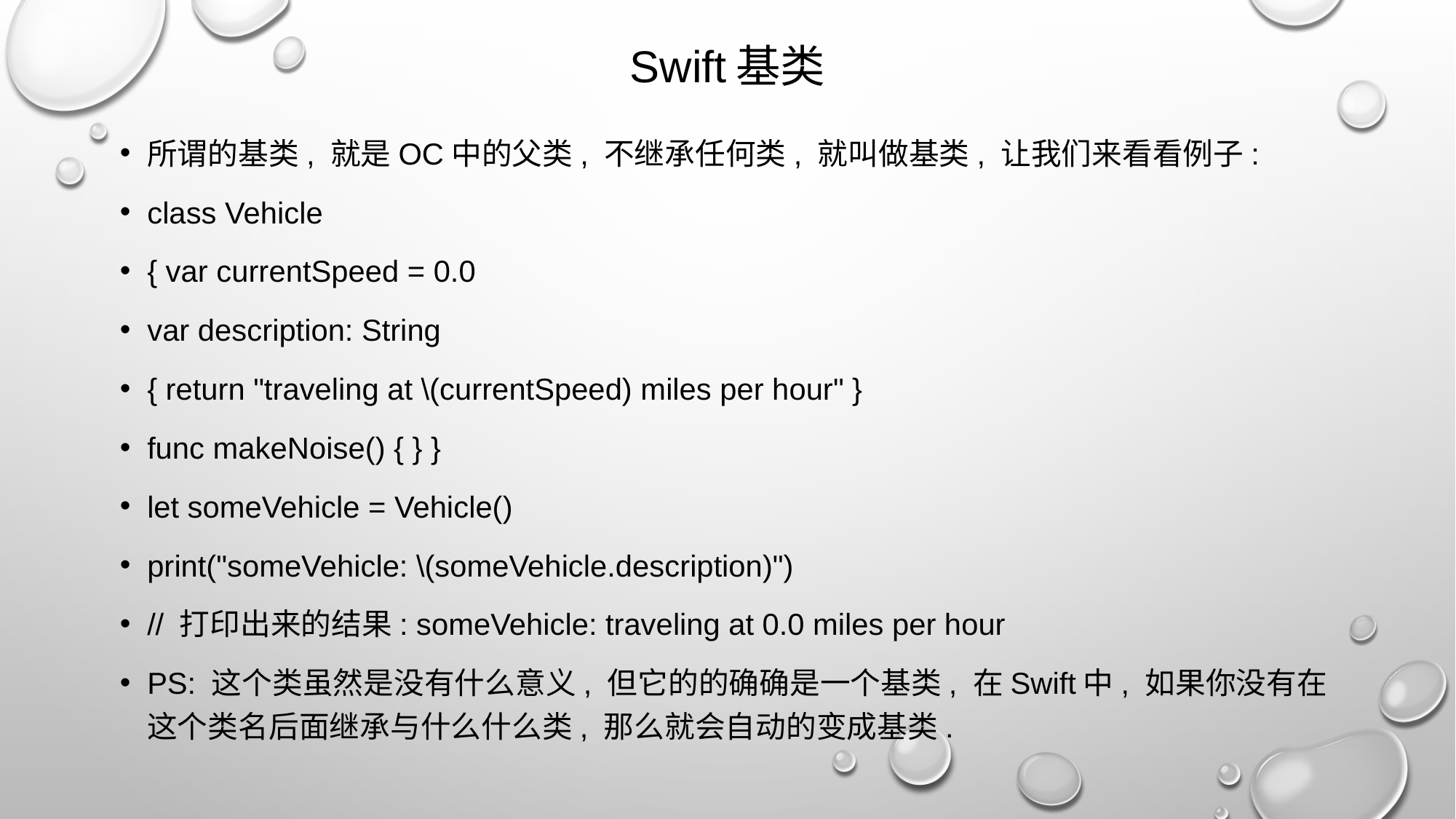

# Swift基类
所谓的基类, 就是OC中的父类, 不继承任何类, 就叫做基类, 让我们来看看例子:
class Vehicle
{ var currentSpeed = 0.0
var description: String
{ return "traveling at \(currentSpeed) miles per hour" }
func makeNoise() { } }
let someVehicle = Vehicle()
print("someVehicle: \(someVehicle.description)")
// 打印出来的结果: someVehicle: traveling at 0.0 miles per hour
PS: 这个类虽然是没有什么意义, 但它的的确确是一个基类, 在Swift中, 如果你没有在这个类名后面继承与什么什么类, 那么就会自动的变成基类.